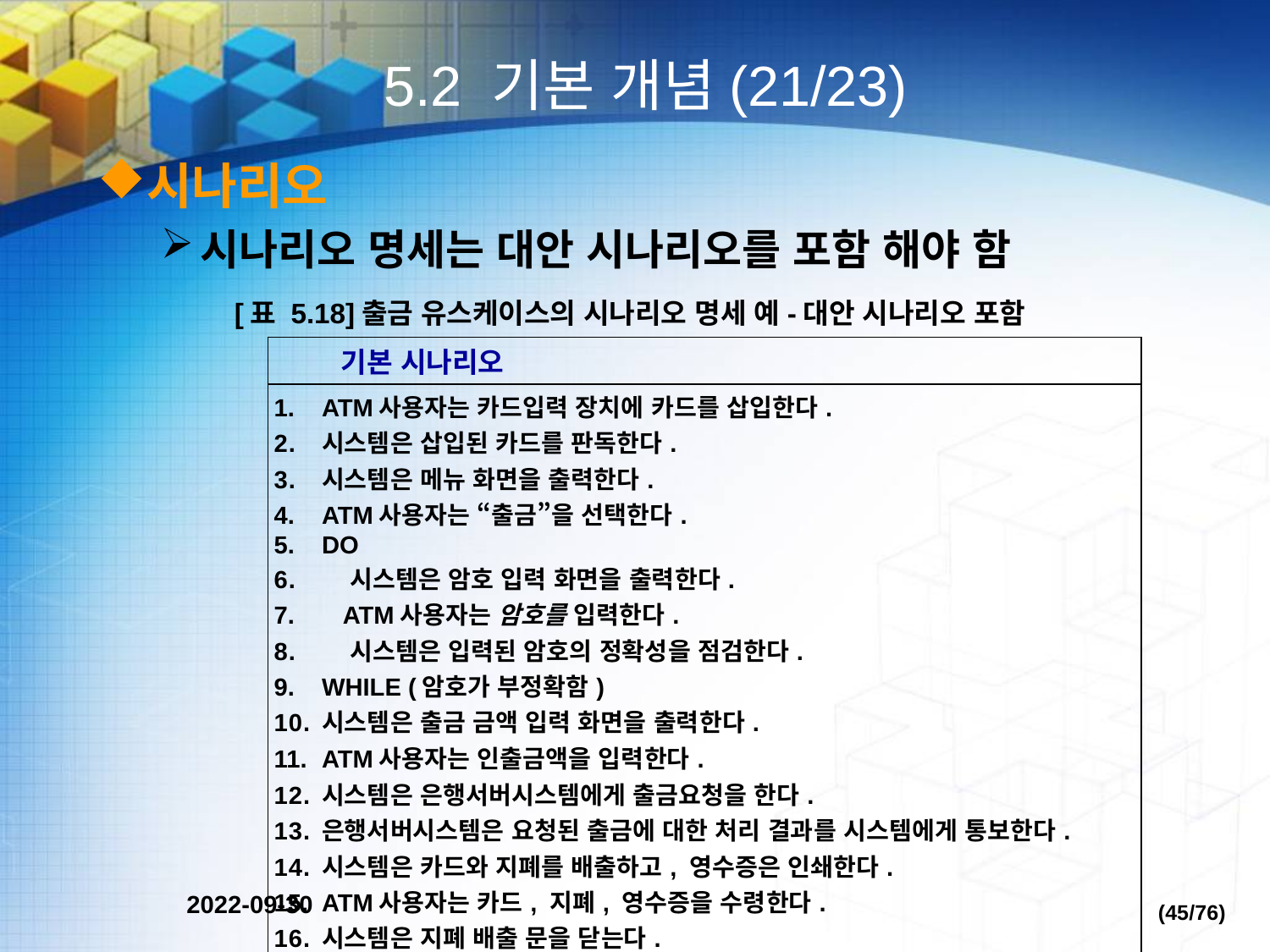

# 5.2 기본 개념(21/23)
시나리오
시나리오 명세는 대안 시나리오를 포함 해야 함
[표 5.18]출금 유스케이스의 시나리오 명세 예-대안 시나리오 포함
| 기본 시나리오 |
| --- |
| ATM사용자는 카드입력 장치에 카드를 삽입한다. 시스템은 삽입된 카드를 판독한다. 시스템은 메뉴 화면을 출력한다. ATM사용자는 “출금”을 선택한다. DO 시스템은 암호 입력 화면을 출력한다. ATM사용자는 암호를 입력한다. 시스템은 입력된 암호의 정확성을 점검한다. WHILE (암호가 부정확함) 시스템은 출금 금액 입력 화면을 출력한다. ATM사용자는 인출금액을 입력한다. 시스템은 은행서버시스템에게 출금요청을 한다. 은행서버시스템은 요청된 출금에 대한 처리 결과를 시스템에게 통보한다. 시스템은 카드와 지폐를 배출하고, 영수증은 인쇄한다. ATM사용자는 카드, 지폐, 영수증을 수령한다. 시스템은 지폐 배출 문을 닫는다. |
(45/76)
2022-09-30